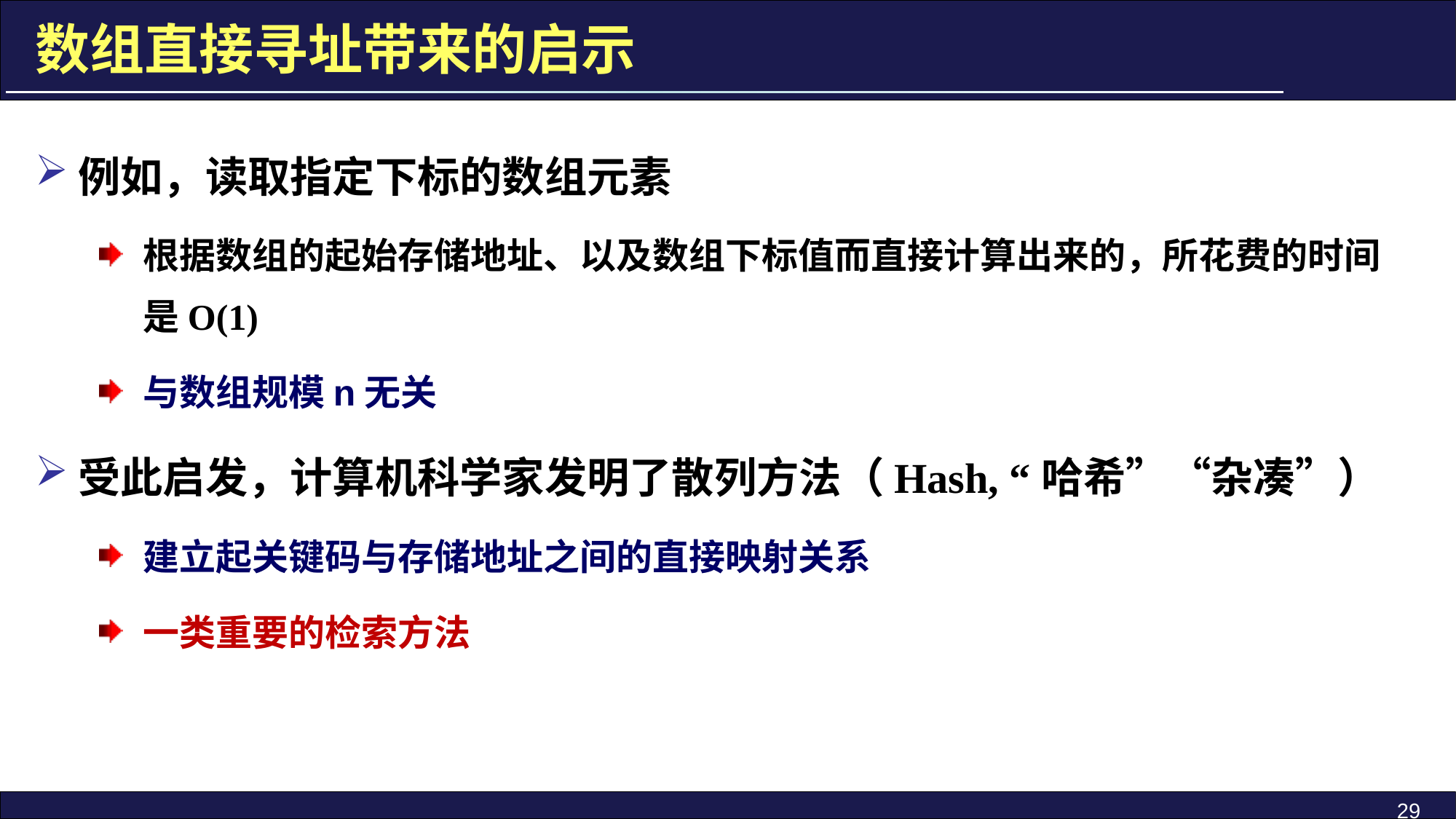

数组直接寻址带来的启示
例如，读取指定下标的数组元素
根据数组的起始存储地址、以及数组下标值而直接计算出来的，所花费的时间是O(1)
与数组规模n无关
受此启发，计算机科学家发明了散列方法（Hash, “哈希”“杂凑”）
建立起关键码与存储地址之间的直接映射关系
一类重要的检索方法
29